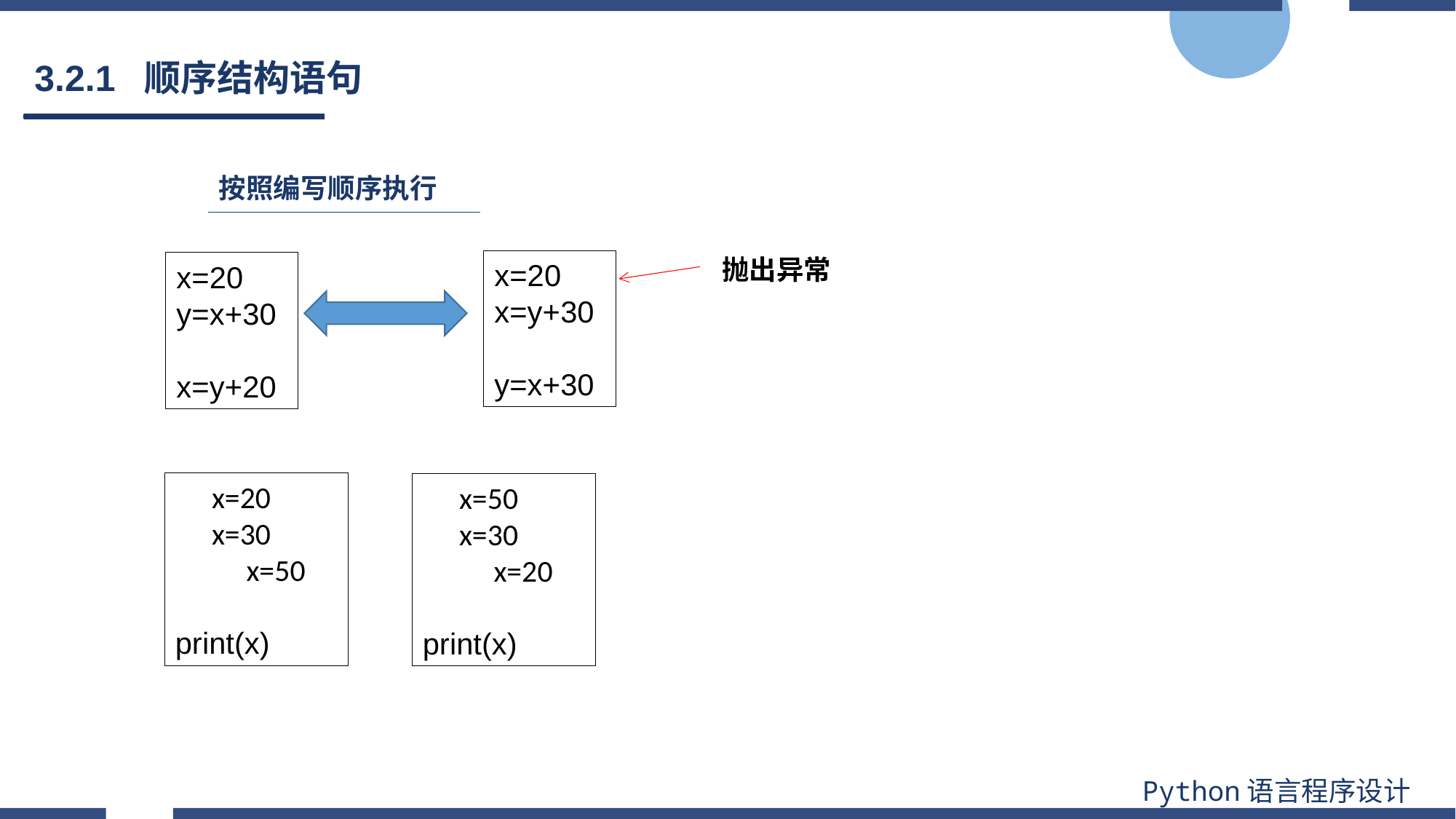

# 3.2.1  顺序结构语句
按照编写顺序执行
抛出异常
x=20
x=y+30
y=x+30
x=20
y=x+30
x=y+20

x=20
x=30
     x=50
    print(x)
x=50
x=30
     x=20
    print(x)